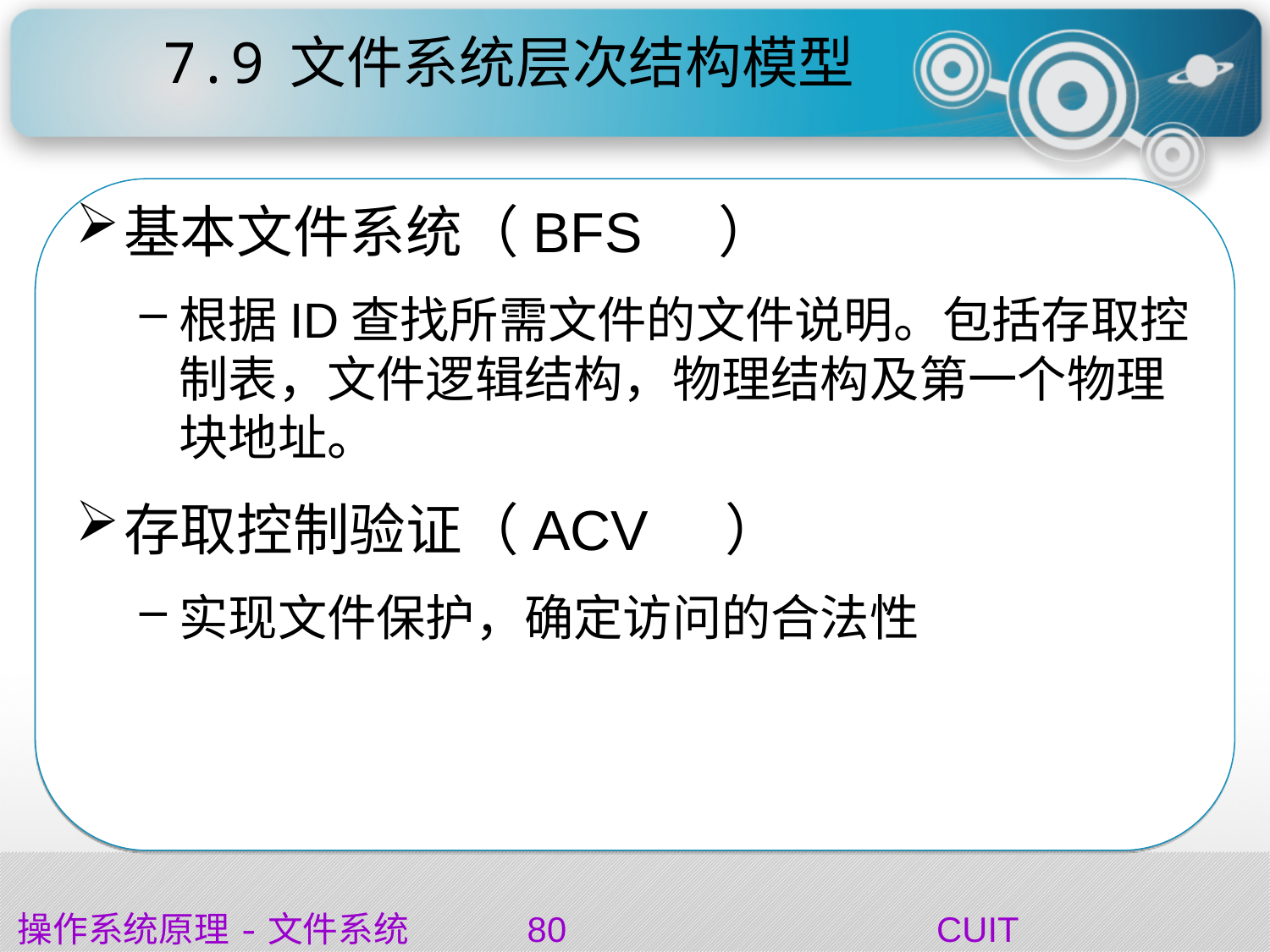

# 7.9	文件系统层次结构模型
基本文件系统（BFS    ）
根据ID查找所需文件的文件说明。包括存取控制表，文件逻辑结构，物理结构及第一个物理块地址。
存取控制验证（ACV    ）
实现文件保护，确定访问的合法性